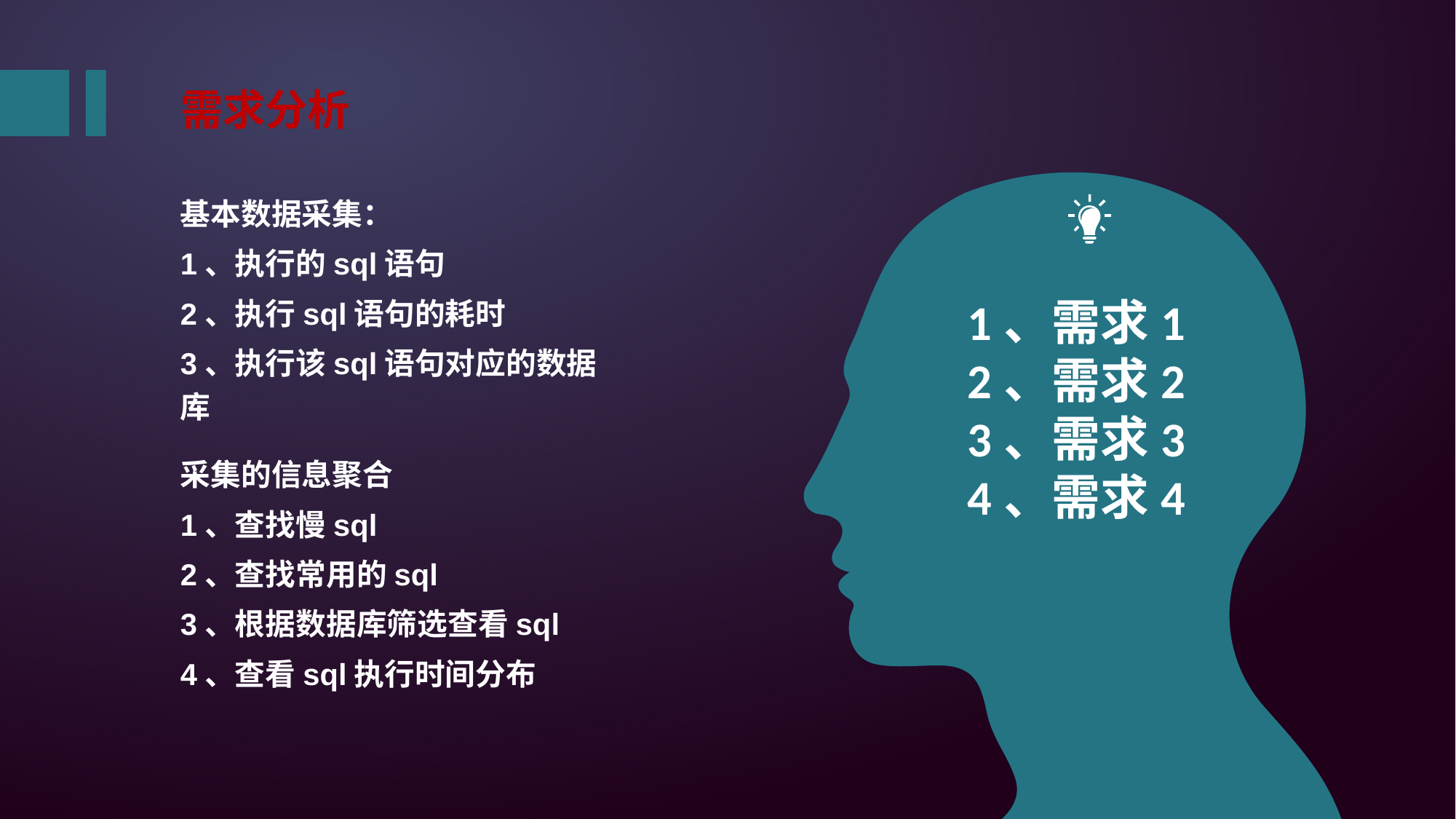

需求分析

基本数据采集：
1、执行的sql语句
2、执行sql语句的耗时
3、执行该sql语句对应的数据库

1、需求1
2、需求2
3、需求3
4、需求4
采集的信息聚合
1、查找慢sql
2、查找常用的sql
3、根据数据库筛选查看sql
4、查看sql执行时间分布